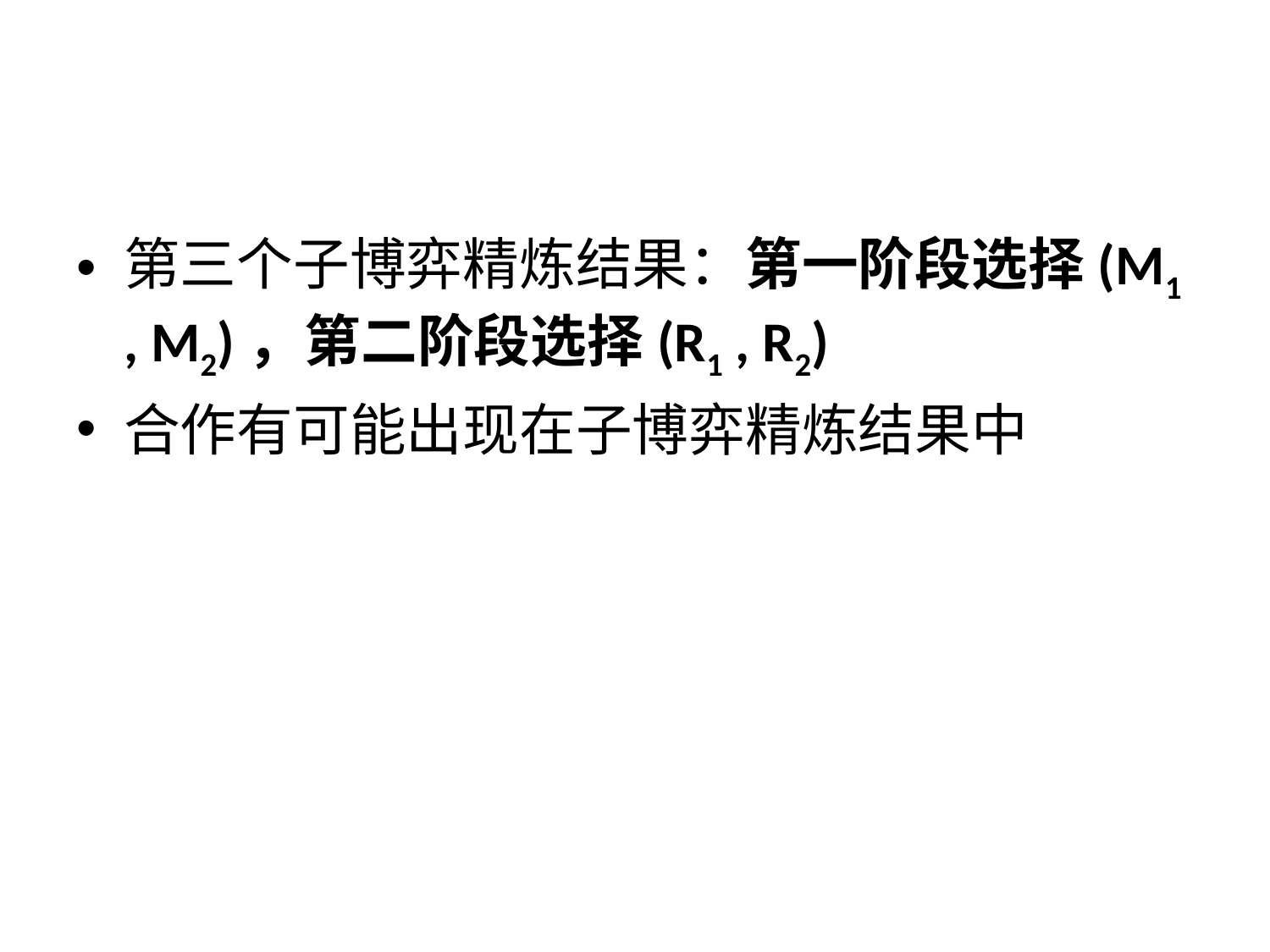

第三个子博弈精炼结果：第一阶段选择(M1 , M2)，第二阶段选择(R1 , R2)
合作有可能出现在子博弈精炼结果中